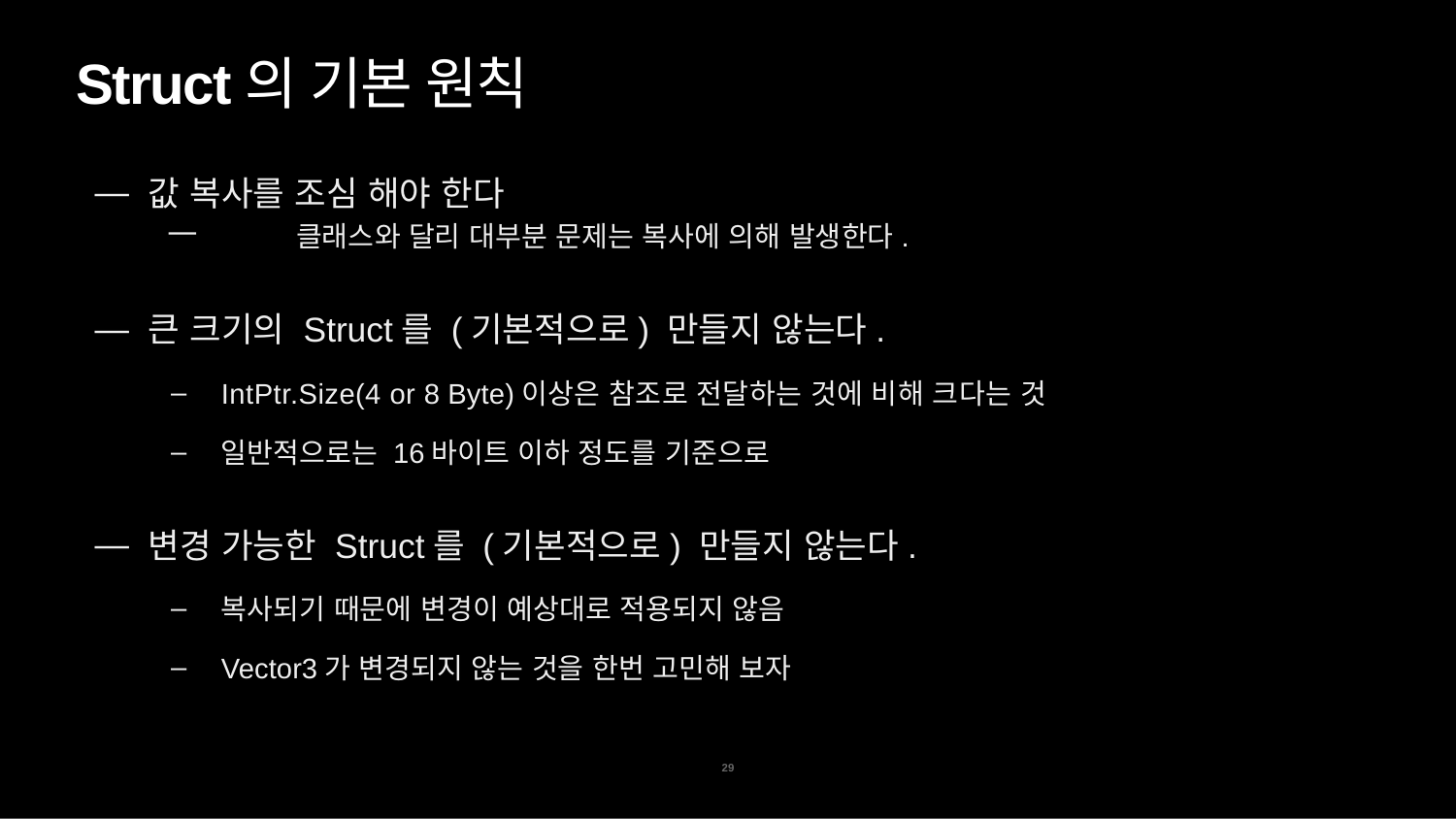

# Struct의 기본 원칙
값 복사를 조심 해야 한다
—	클래스와 달리 대부분 문제는 복사에 의해 발생한다.

큰 크기의 Struct를 (기본적으로) 만들지 않는다.
IntPtr.Size(4 or 8 Byte)이상은 참조로 전달하는 것에 비해 크다는 것
일반적으로는 16바이트 이하 정도를 기준으로

변경 가능한 Struct를 (기본적으로) 만들지 않는다.
복사되기 때문에 변경이 예상대로 적용되지 않음
Vector3가 변경되지 않는 것을 한번 고민해 보자
29